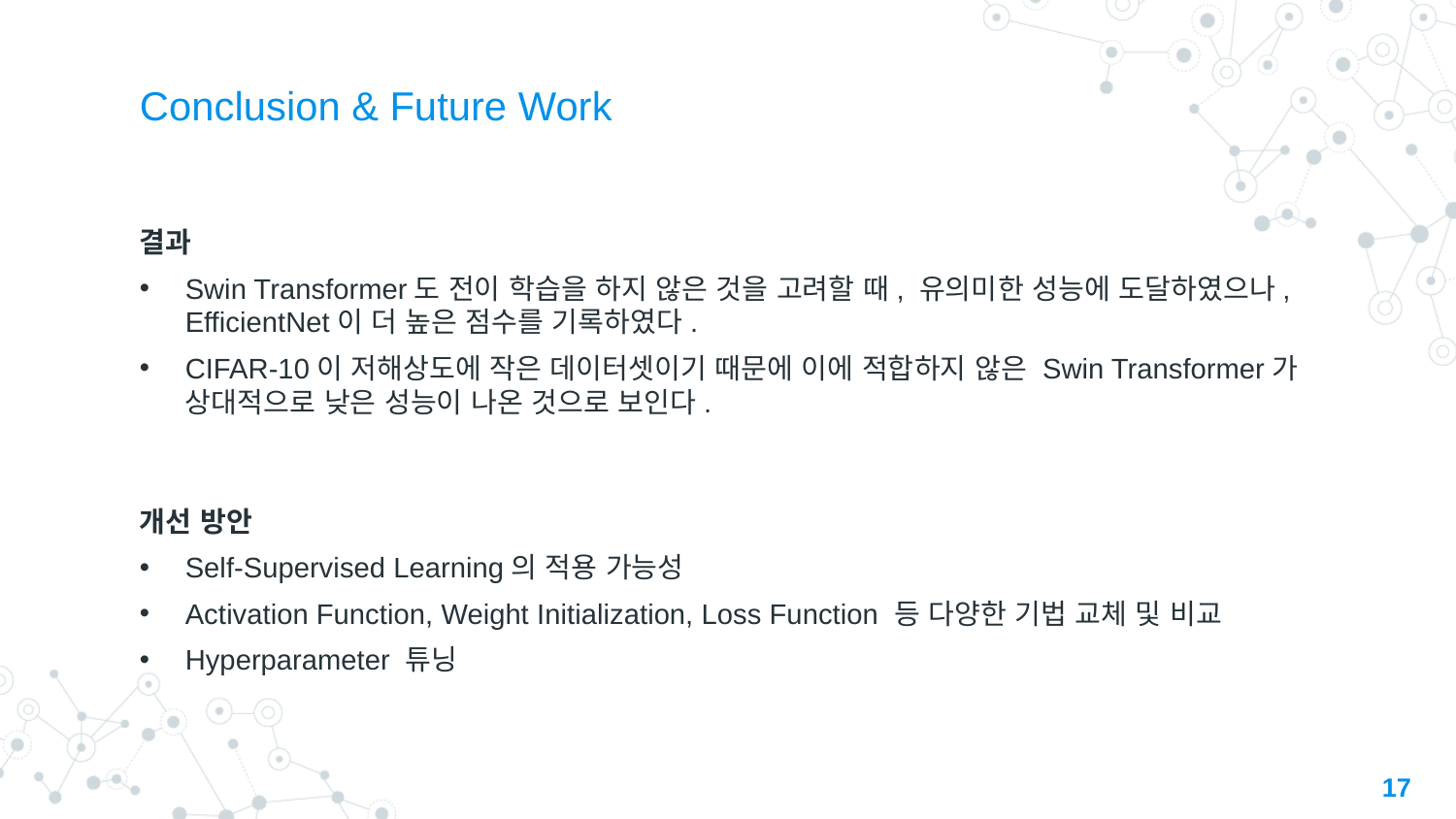

# Conclusion & Future Work
결과
Swin Transformer도 전이 학습을 하지 않은 것을 고려할 때, 유의미한 성능에 도달하였으나, EfficientNet이 더 높은 점수를 기록하였다.
CIFAR-10이 저해상도에 작은 데이터셋이기 때문에 이에 적합하지 않은 Swin Transformer가 상대적으로 낮은 성능이 나온 것으로 보인다.
개선 방안
Self-Supervised Learning의 적용 가능성
Activation Function, Weight Initialization, Loss Function 등 다양한 기법 교체 및 비교
Hyperparameter 튜닝
17